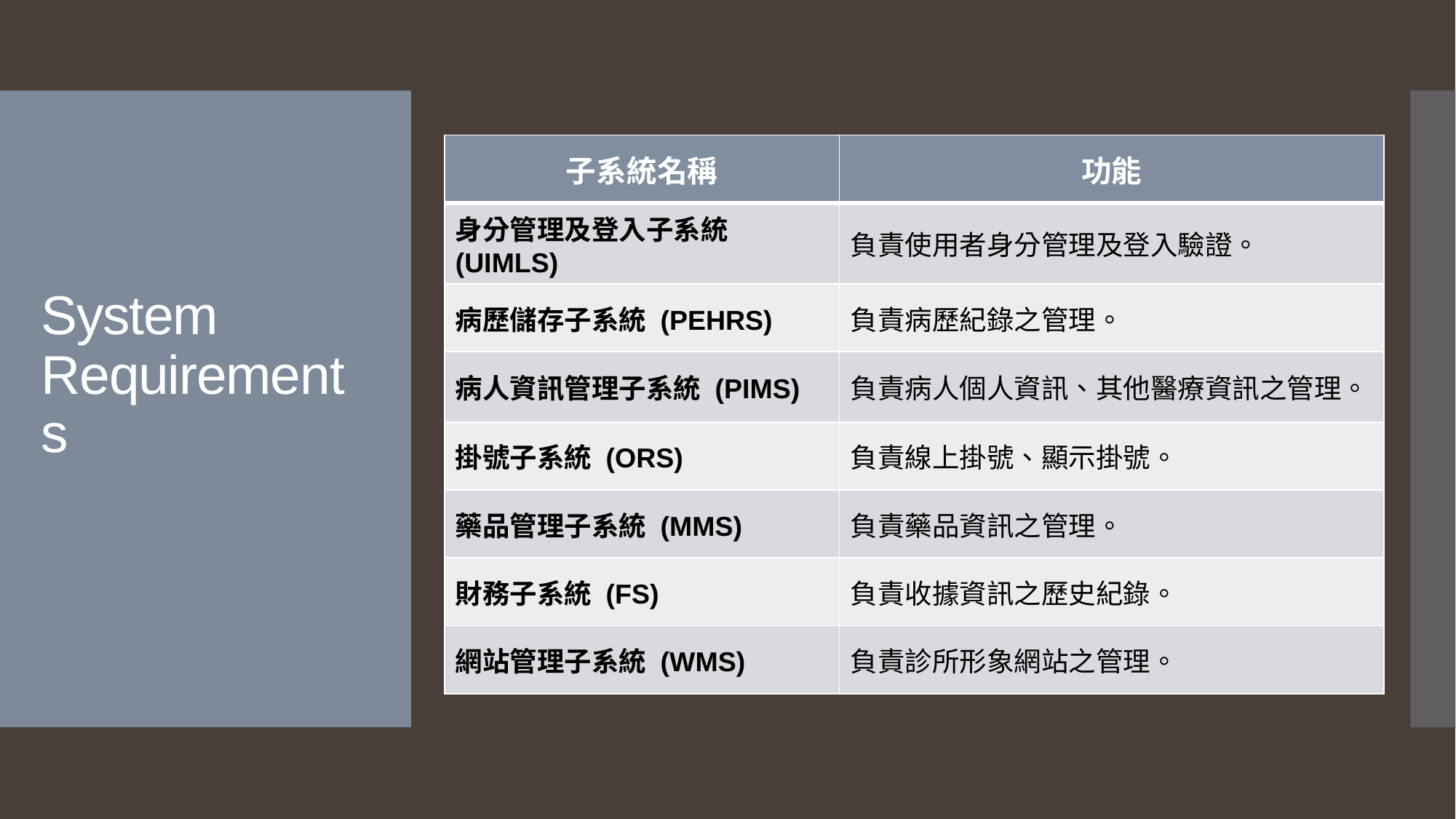

# System Requirements
| 子系統名稱 | 功能 |
| --- | --- |
| 身分管理及登入子系統 (UIMLS) | 負責使用者身分管理及登入驗證。 |
| 病歷儲存子系統 (PEHRS) | 負責病歷紀錄之管理。 |
| 病人資訊管理子系統 (PIMS) | 負責病人個人資訊、其他醫療資訊之管理。 |
| 掛號子系統 (ORS) | 負責線上掛號、顯示掛號。 |
| 藥品管理子系統 (MMS) | 負責藥品資訊之管理。 |
| 財務子系統 (FS) | 負責收據資訊之歷史紀錄。 |
| 網站管理子系統 (WMS) | 負責診所形象網站之管理。 |